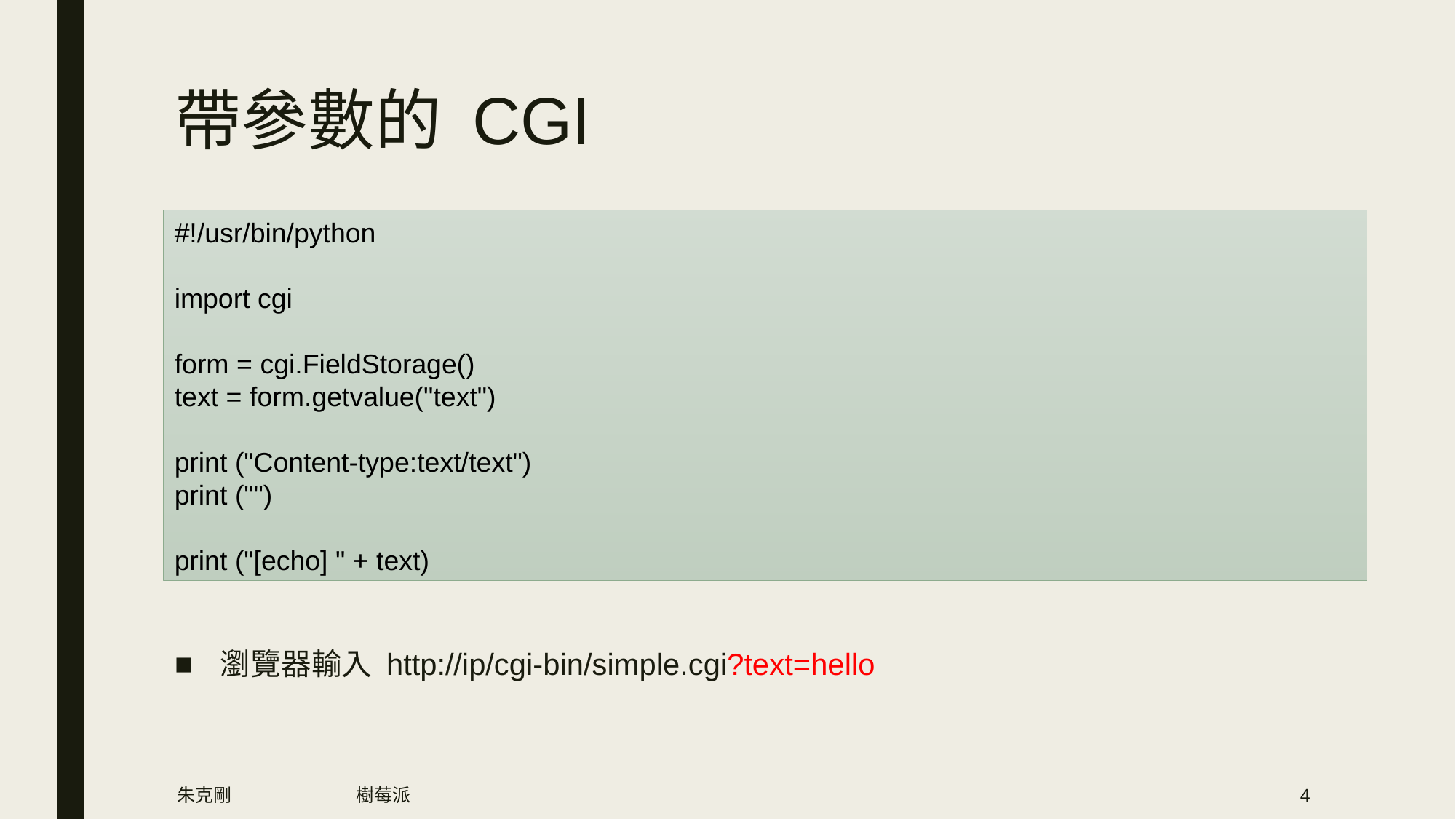

# 帶參數的 CGI
#!/usr/bin/python

import cgi

form = cgi.FieldStorage()
text = form.getvalue("text")

print ("Content-type:text/text")
print ("")

print ("[echo] " + text)

瀏覽器輸入 http://ip/cgi-bin/simple.cgi?text=hello
朱克剛
樹莓派
4